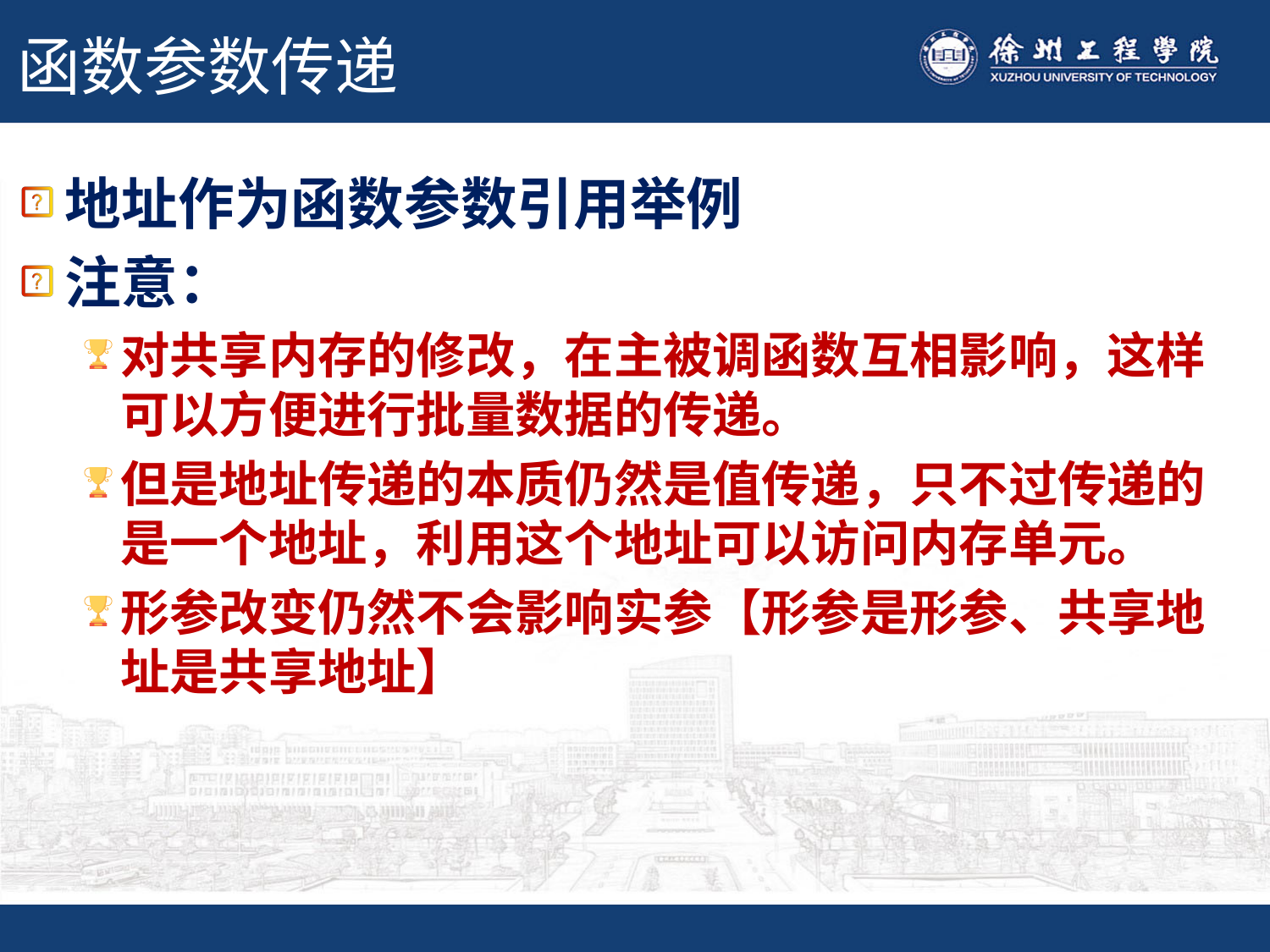

# 函数参数传递
地址作为函数参数引用举例
注意：
对共享内存的修改，在主被调函数互相影响，这样可以方便进行批量数据的传递。
但是地址传递的本质仍然是值传递，只不过传递的是一个地址，利用这个地址可以访问内存单元。
形参改变仍然不会影响实参【形参是形参、共享地址是共享地址】